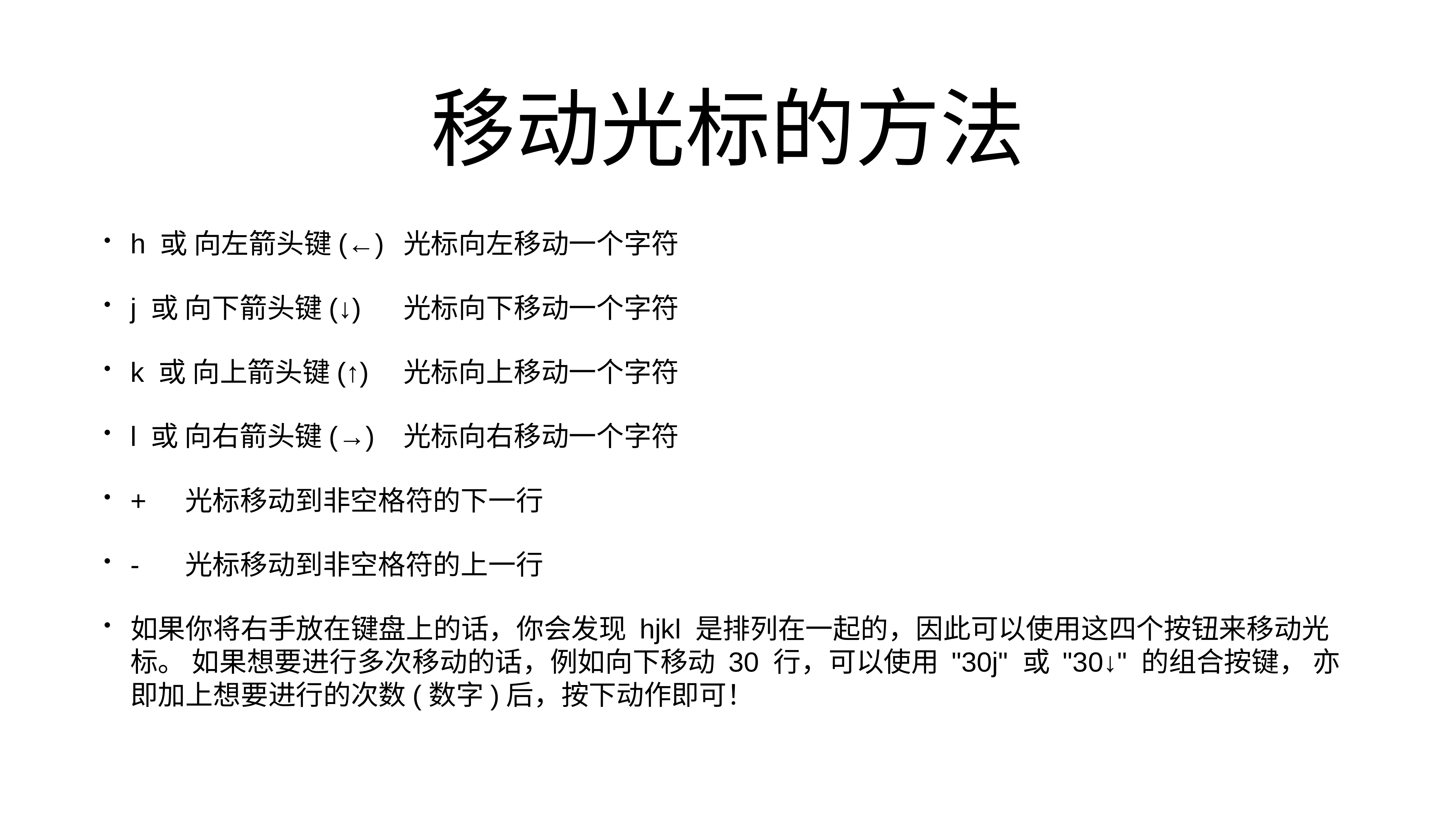

# 移动光标的方法
h 或 向左箭头键(←)	光标向左移动一个字符
j 或 向下箭头键(↓)	光标向下移动一个字符
k 或 向上箭头键(↑)	光标向上移动一个字符
l 或 向右箭头键(→)	光标向右移动一个字符
+	光标移动到非空格符的下一行
-	光标移动到非空格符的上一行
如果你将右手放在键盘上的话，你会发现 hjkl 是排列在一起的，因此可以使用这四个按钮来移动光标。 如果想要进行多次移动的话，例如向下移动 30 行，可以使用 "30j" 或 "30↓" 的组合按键， 亦即加上想要进行的次数(数字)后，按下动作即可！